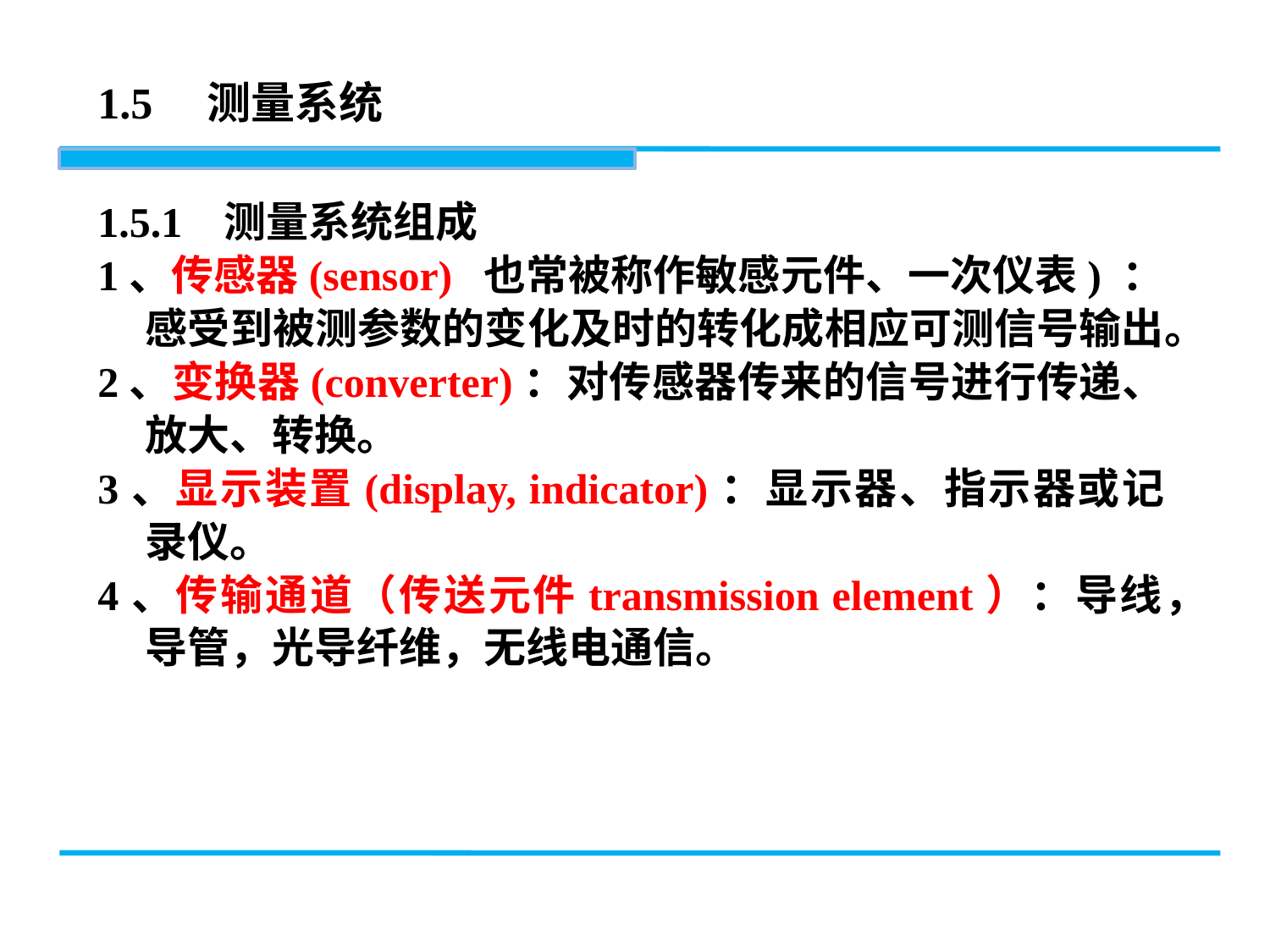

# 1.5    测量系统
1.5.1   测量系统组成
1、传感器(sensor)  也常被称作敏感元件、一次仪表) ：感受到被测参数的变化及时的转化成相应可测信号输出。
2、变换器(converter)：对传感器传来的信号进行传递、放大、转换。
3、显示装置(display, indicator)：显示器、指示器或记录仪。
4、传输通道（传送元件transmission element）：导线，导管，光导纤维，无线电通信。